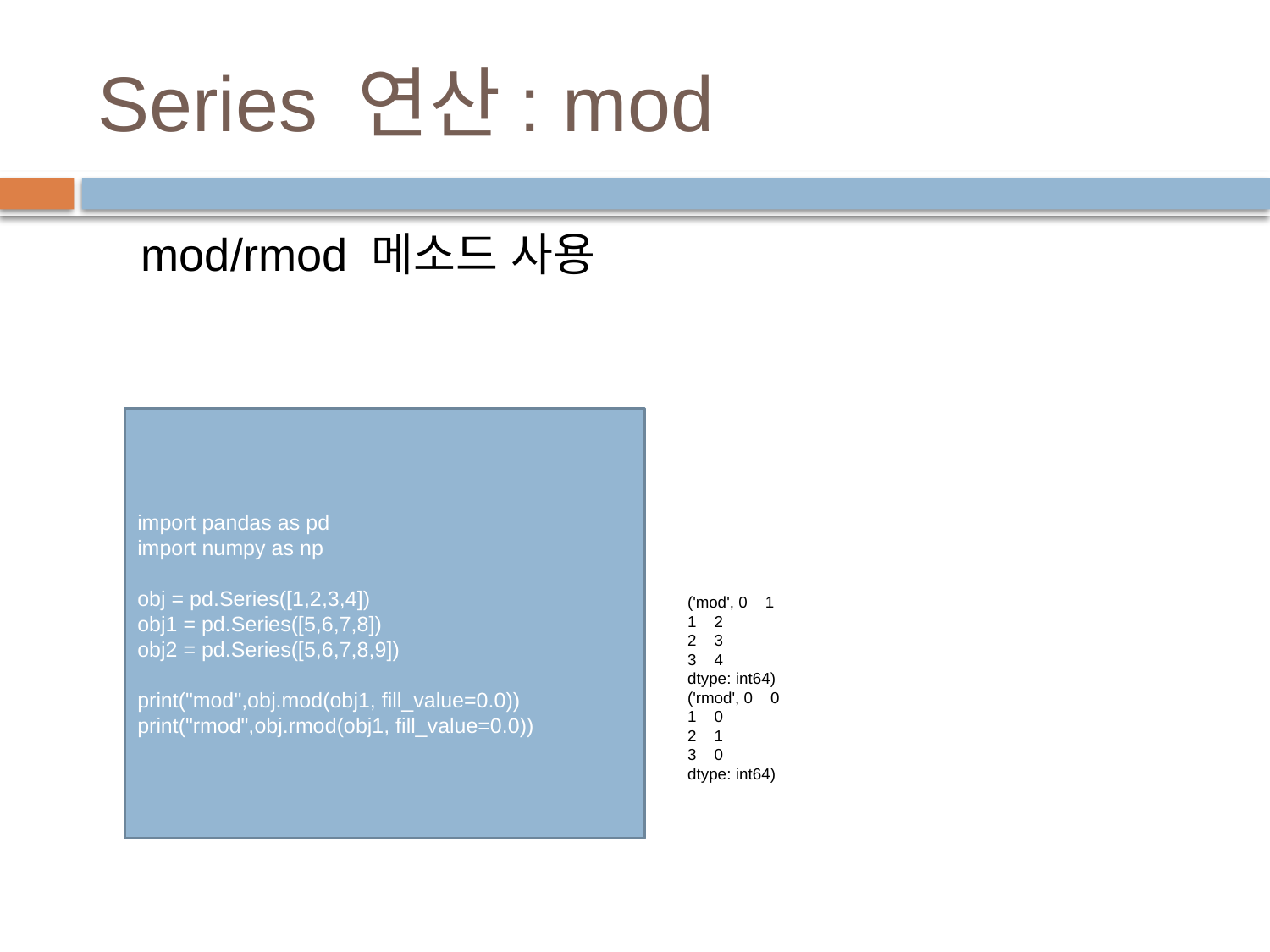

# Series 연산: mod
mod/rmod 메소드 사용
import pandas as pd
import numpy as np

obj = pd.Series([1,2,3,4])
obj1 = pd.Series([5,6,7,8])
obj2 = pd.Series([5,6,7,8,9])

print("mod",obj.mod(obj1, fill_value=0.0))
print("rmod",obj.rmod(obj1, fill_value=0.0))
('mod', 0    1
1    2
2    3
3    4
dtype: int64)
('rmod', 0    0
1    0
2    1
3    0
dtype: int64)